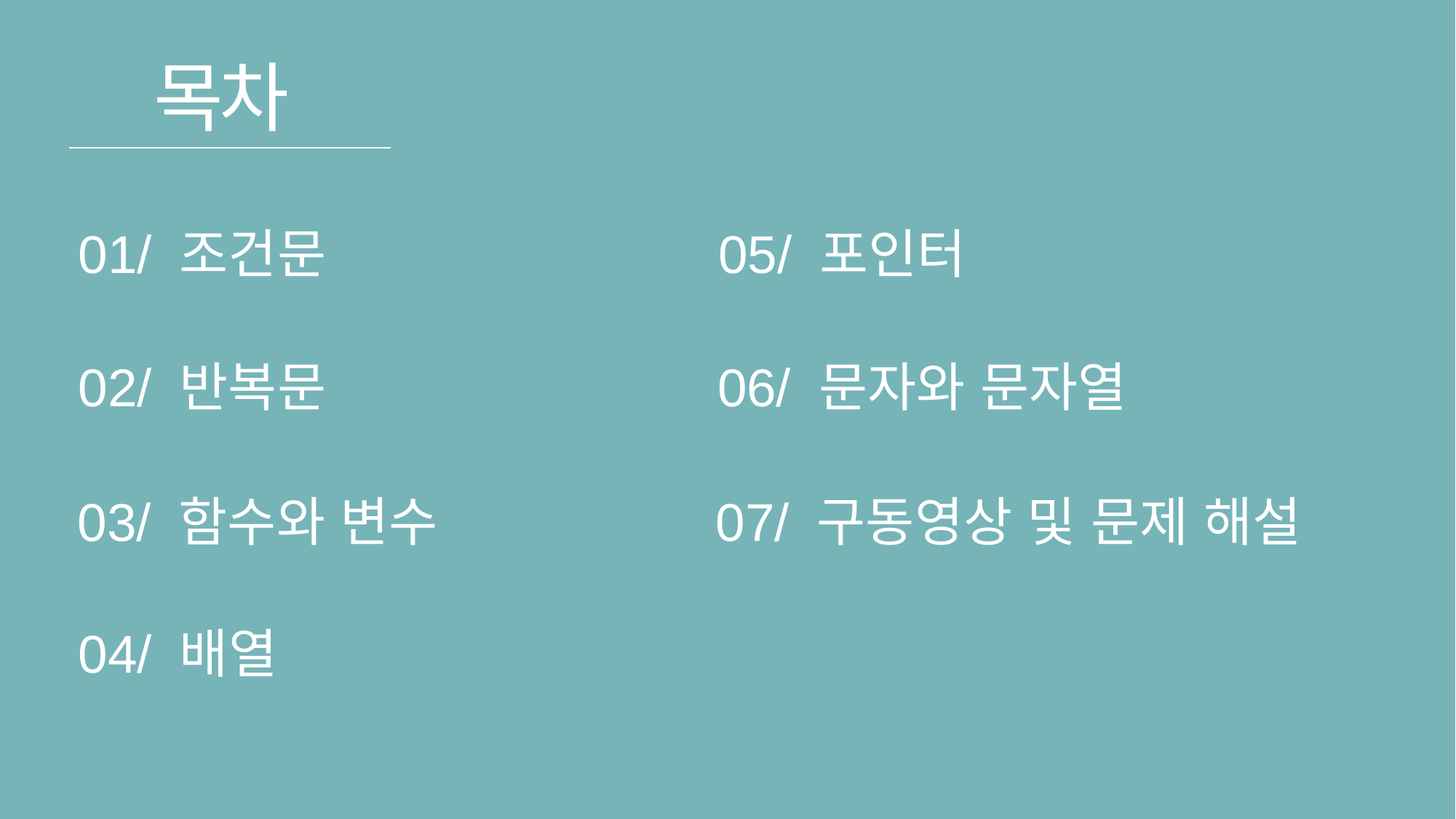

목차
01/ 조건문

05/ 포인터

02/ 반복문

06/ 문자와 문자열

03/ 함수와 변수
07/ 구동영상 및 문제 해설

04/ 배열